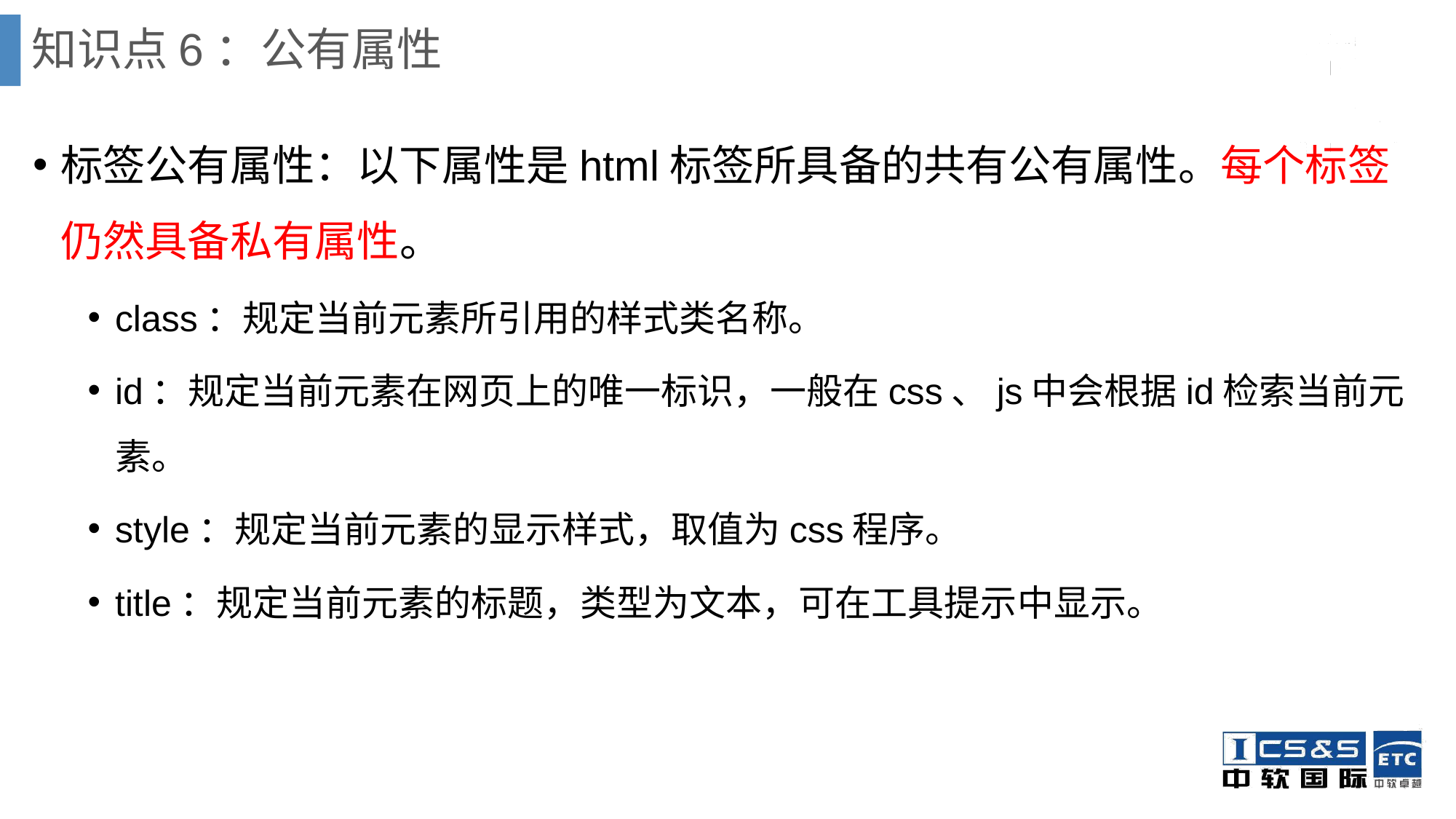

# 知识点6：公有属性
标签公有属性：以下属性是html标签所具备的共有公有属性。每个标签仍然具备私有属性。
class：规定当前元素所引用的样式类名称。
id：规定当前元素在网页上的唯一标识，一般在css、js中会根据id检索当前元素。
style：规定当前元素的显示样式，取值为css程序。
title：规定当前元素的标题，类型为文本，可在工具提示中显示。